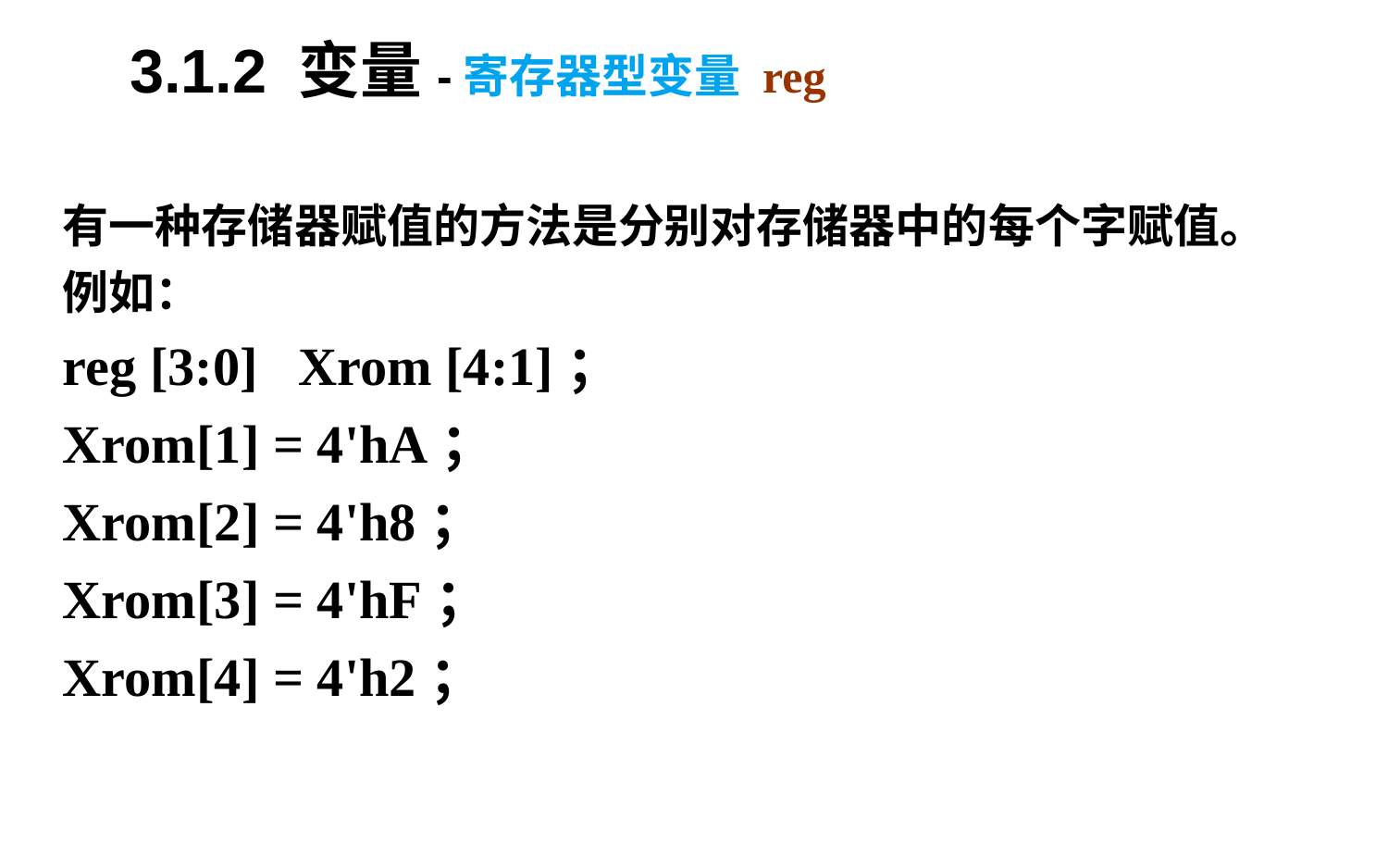

3.1.2 变量-寄存器型变量 reg
有一种存储器赋值的方法是分别对存储器中的每个字赋值。例如：
reg [3:0]   Xrom [4:1]；
Xrom[1] = 4'hA；
Xrom[2] = 4'h8；
Xrom[3] = 4'hF；
Xrom[4] = 4'h2；